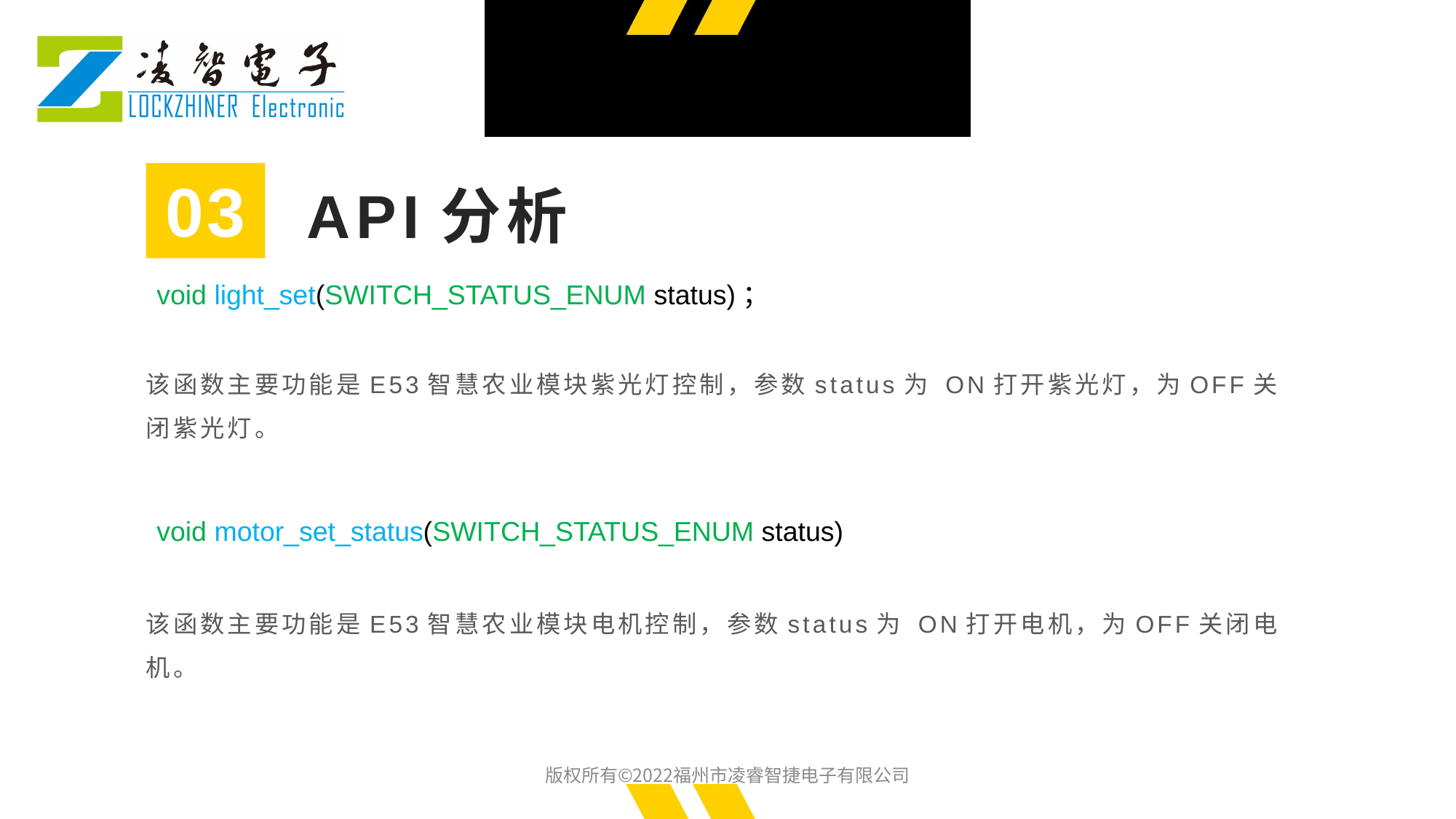

03
API分析
void light_set(SWITCH_STATUS_ENUM status)；
该函数主要功能是E53智慧农业模块紫光灯控制，参数status为 ON打开紫光灯，为OFF关闭紫光灯。
void motor_set_status(SWITCH_STATUS_ENUM status)
该函数主要功能是E53智慧农业模块电机控制，参数status为 ON打开电机，为OFF关闭电机。
版权所有©2022福州市凌睿智捷电子有限公司
6